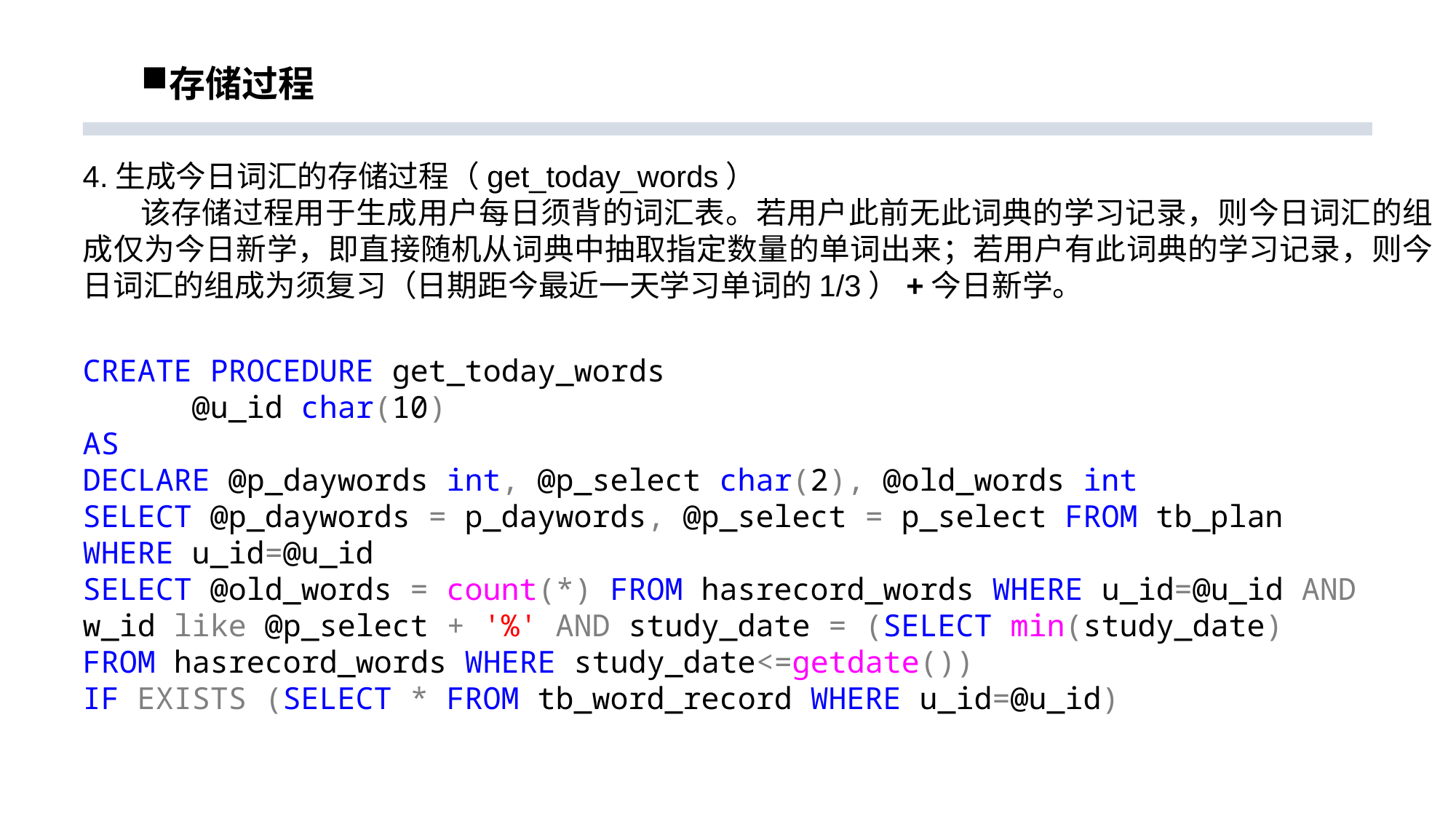

# 存储过程
4.生成今日词汇的存储过程（get_today_words）
       该存储过程用于生成用户每日须背的词汇表。若用户此前无此词典的学习记录，则今日词汇的组成仅为今日新学，即直接随机从词典中抽取指定数量的单词出来；若用户有此词典的学习记录，则今日词汇的组成为须复习（日期距今最近一天学习单词的1/3）+今日新学。
CREATE PROCEDURE get_today_words
	@u_id char(10)
AS
DECLARE @p_daywords int, @p_select char(2), @old_words int
SELECT @p_daywords = p_daywords, @p_select = p_select FROM tb_plan WHERE u_id=@u_id
SELECT @old_words = count(*) FROM hasrecord_words WHERE u_id=@u_id AND w_id like @p_select + '%' AND study_date = (SELECT min(study_date) FROM hasrecord_words WHERE study_date<=getdate())
IF EXISTS (SELECT * FROM tb_word_record WHERE u_id=@u_id)